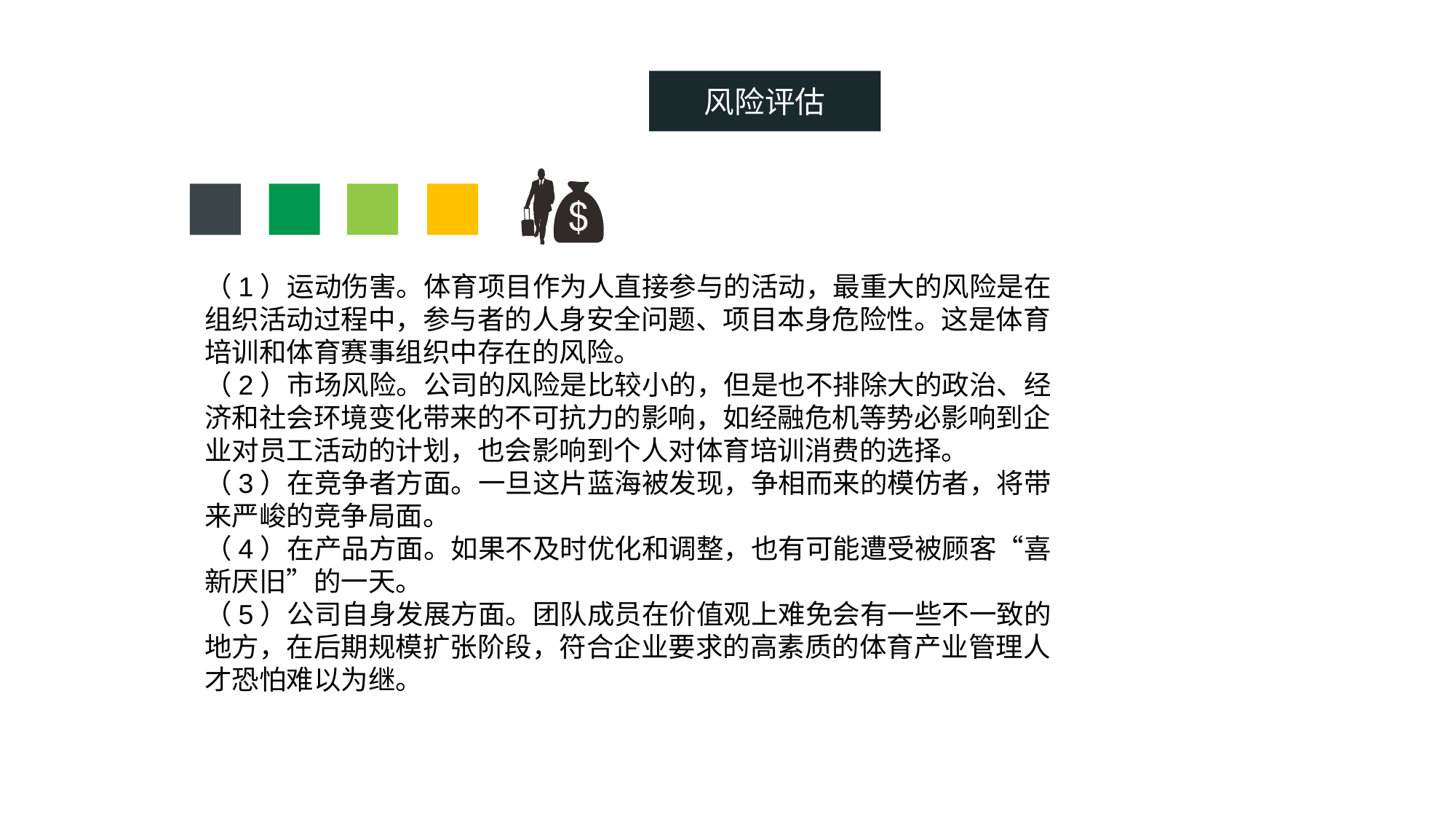

风险评估

（1）运动伤害。体育项目作为人直接参与的活动，最重大的风险是在组织活动过程中，参与者的人身安全问题、项目本身危险性。这是体育培训和体育赛事组织中存在的风险。
（2）市场风险。公司的风险是比较小的，但是也不排除大的政治、经济和社会环境变化带来的不可抗力的影响，如经融危机等势必影响到企业对员工活动的计划，也会影响到个人对体育培训消费的选择。
（3）在竞争者方面。一旦这片蓝海被发现，争相而来的模仿者，将带来严峻的竞争局面。
（4）在产品方面。如果不及时优化和调整，也有可能遭受被顾客“喜新厌旧”的一天。
（5）公司自身发展方面。团队成员在价值观上难免会有一些不一致的地方，在后期规模扩张阶段，符合企业要求的高素质的体育产业管理人才恐怕难以为继。